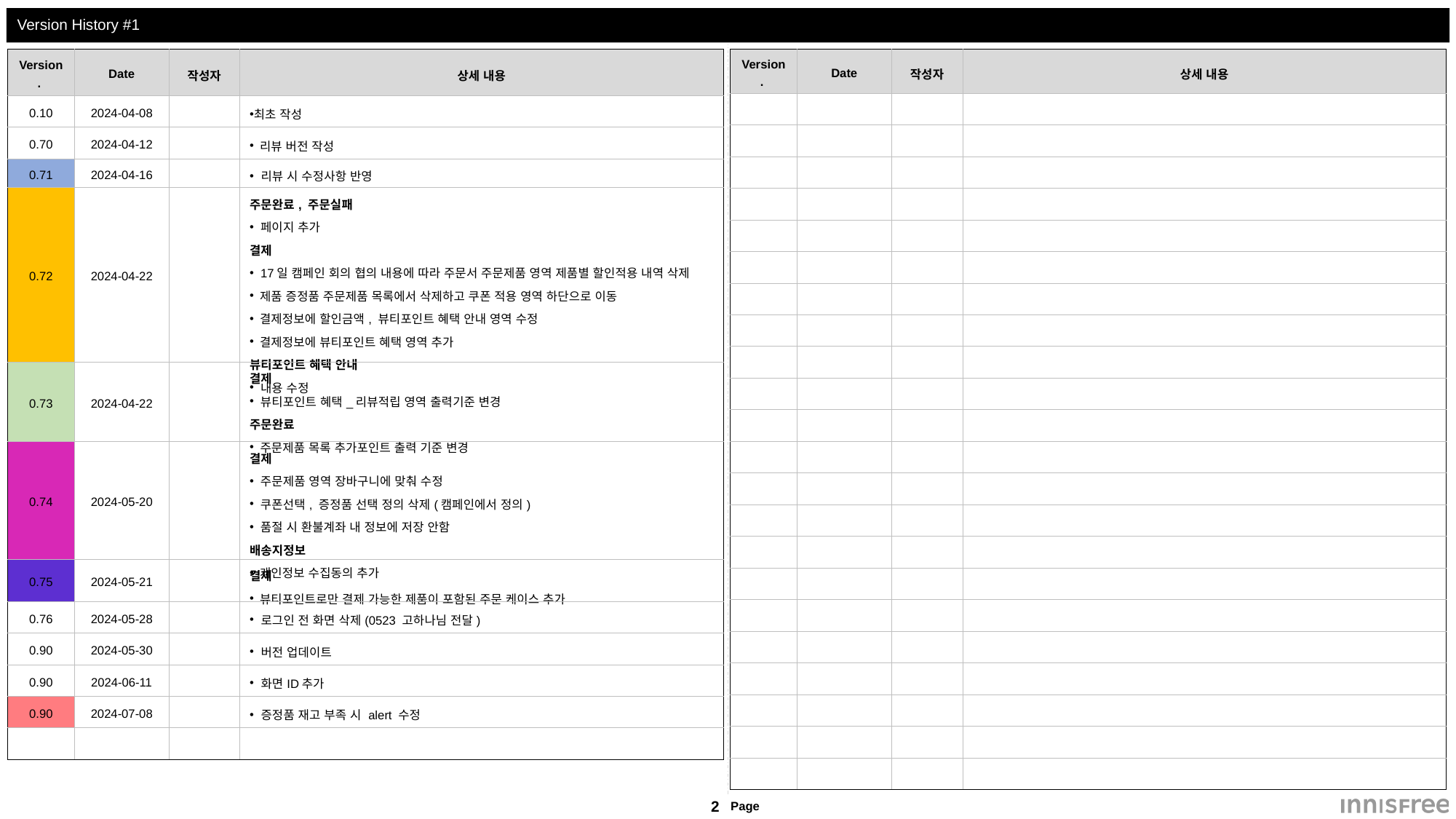

# Version History #1
| Version. | Date | 작성자 | 상세 내용 |
| --- | --- | --- | --- |
| 0.10 | 2024-04-08 |  | 최초 작성 |
| 0.70 | 2024-04-12 |  | 리뷰 버전 작성 |
| 0.71 | 2024-04-16 |  | 리뷰 시 수정사항 반영 |
| 0.72 | 2024-04-22 |  | 주문완료, 주문실패 페이지 추가 결제 17일 캠페인 회의 협의 내용에 따라 주문서 주문제품 영역 제품별 할인적용 내역 삭제 제품 증정품 주문제품 목록에서 삭제하고 쿠폰 적용 영역 하단으로 이동 결제정보에 할인금액, 뷰티포인트 혜택 안내 영역 수정 결제정보에 뷰티포인트 혜택 영역 추가 뷰티포인트 혜택 안내 내용 수정 |
| 0.73 | 2024-04-22 |  | 결제 뷰티포인트 혜택\_리뷰적립 영역 출력기준 변경 주문완료 주문제품 목록 추가포인트 출력 기준 변경 |
| 0.74 | 2024-05-20 |  | 결제 주문제품 영역 장바구니에 맞춰 수정 쿠폰선택, 증정품 선택 정의 삭제(캠페인에서 정의) 품절 시 환불계좌 내 정보에 저장 안함 배송지정보 개인정보 수집동의 추가 |
| 0.75 | 2024-05-21 |  | 결제 뷰티포인트로만 결제 가능한 제품이 포함된 주문 케이스 추가 |
| 0.76 | 2024-05-28 |  | 로그인 전 화면 삭제(0523 고하나님 전달) |
| 0.90 | 2024-05-30 |  | 버전 업데이트 |
| 0.90 | 2024-06-11 |  | 화면ID추가 |
| 0.90 | 2024-07-08 |  | 증정품 재고 부족 시 alert 수정 |
|  |  |  |  |
| Version. | Date | 작성자 | 상세 내용 |
| --- | --- | --- | --- |
|  |  |  |  |
|  |  |  |  |
|  |  |  |  |
|  |  |  |  |
|  |  |  |  |
|  |  |  |  |
|  |  |  |  |
|  |  |  |  |
|  |  |  |  |
|  |  |  |  |
|  |  |  |  |
|  |  |  |  |
|  |  |  |  |
|  |  |  |  |
|  |  |  |  |
|  |  |  |  |
|  |  |  |  |
|  |  |  |  |
|  |  |  |  |
|  |  |  |  |
|  |  |  |  |
|  |  |  |  |